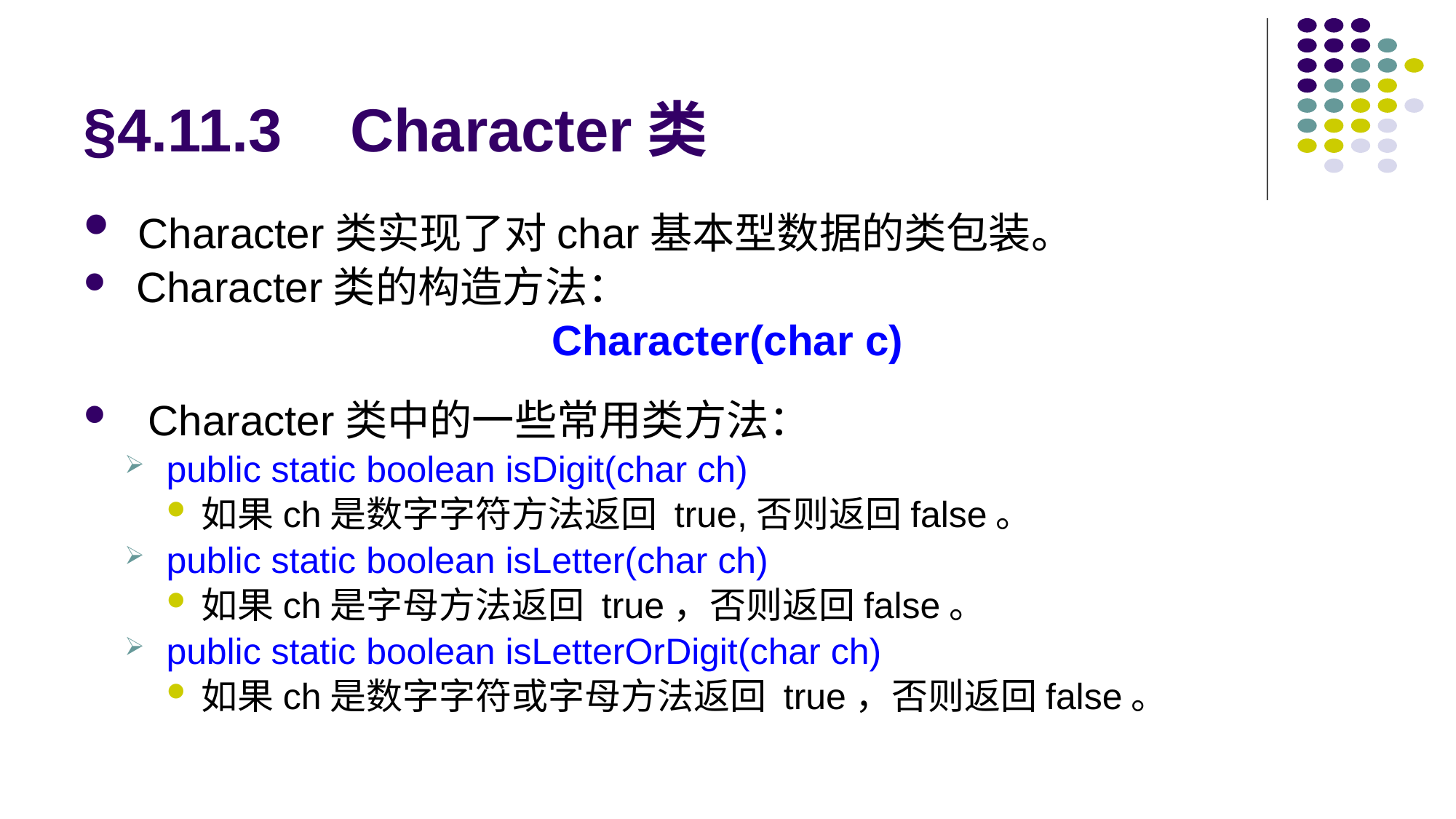

# §4.11.3    Character类
 Character类实现了对char基本型数据的类包装。
 Character类的构造方法：
Character(char c)

  Character类中的一些常用类方法：
public static boolean isDigit(char ch)
如果ch是数字字符方法返回 true,否则返回false。
public static boolean isLetter(char ch)
如果ch是字母方法返回 true，否则返回false。
public static boolean isLetterOrDigit(char ch)
如果ch是数字字符或字母方法返回 true，否则返回false。

124